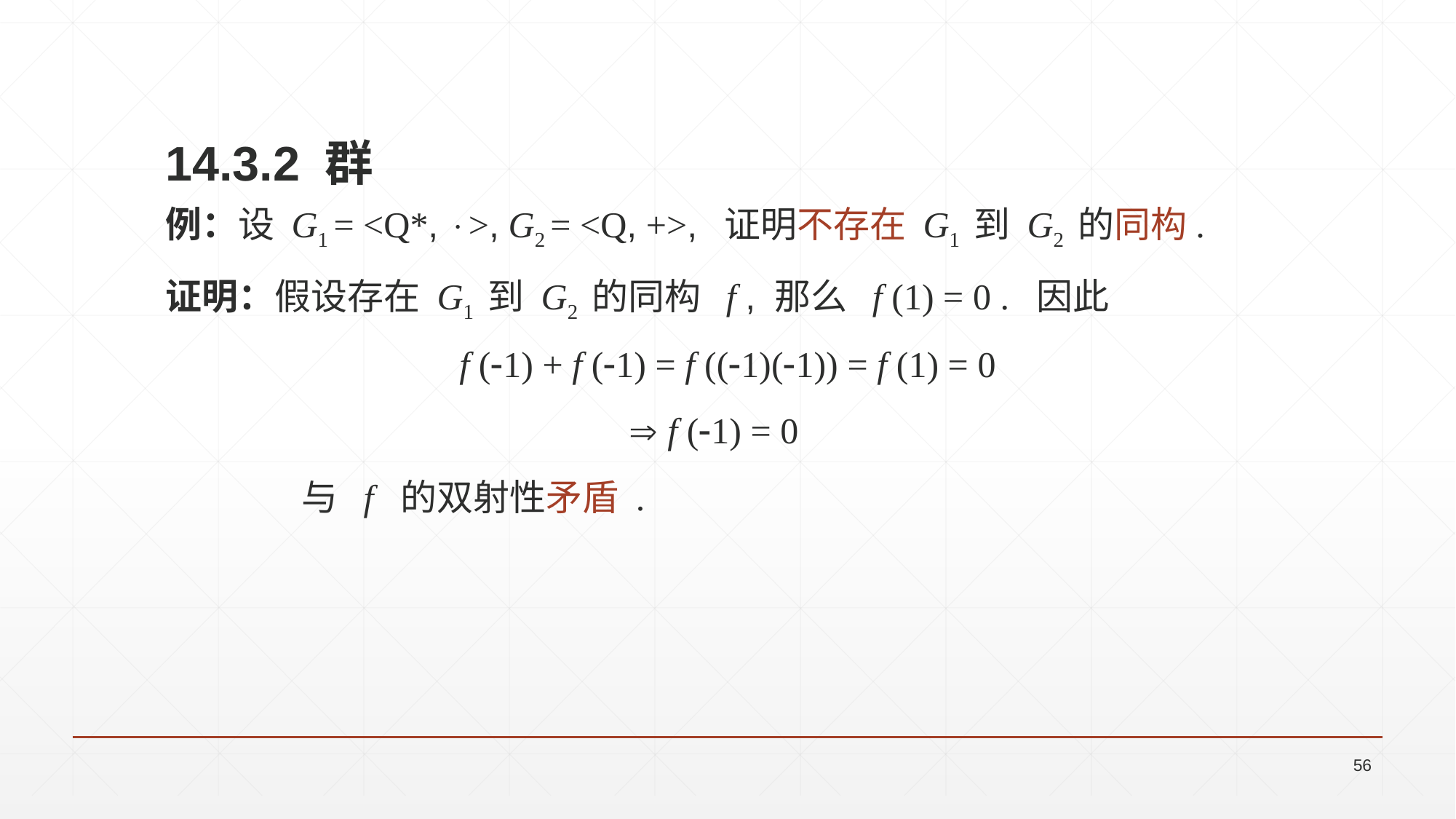

14.3.2 群
例：设 G1 = <Q*, ⋅>, G2 = <Q, +>,  证明不存在 G1 到 G2 的同构.
证明：假设存在 G1 到 G2 的同构  f , 那么  f (1) = 0 .  因此
f (−1) + f (−1) = f ((−1)(−1)) = f (1) = 0
           				⇒ f (−1) = 0
		与  f  的双射性矛盾 .
56